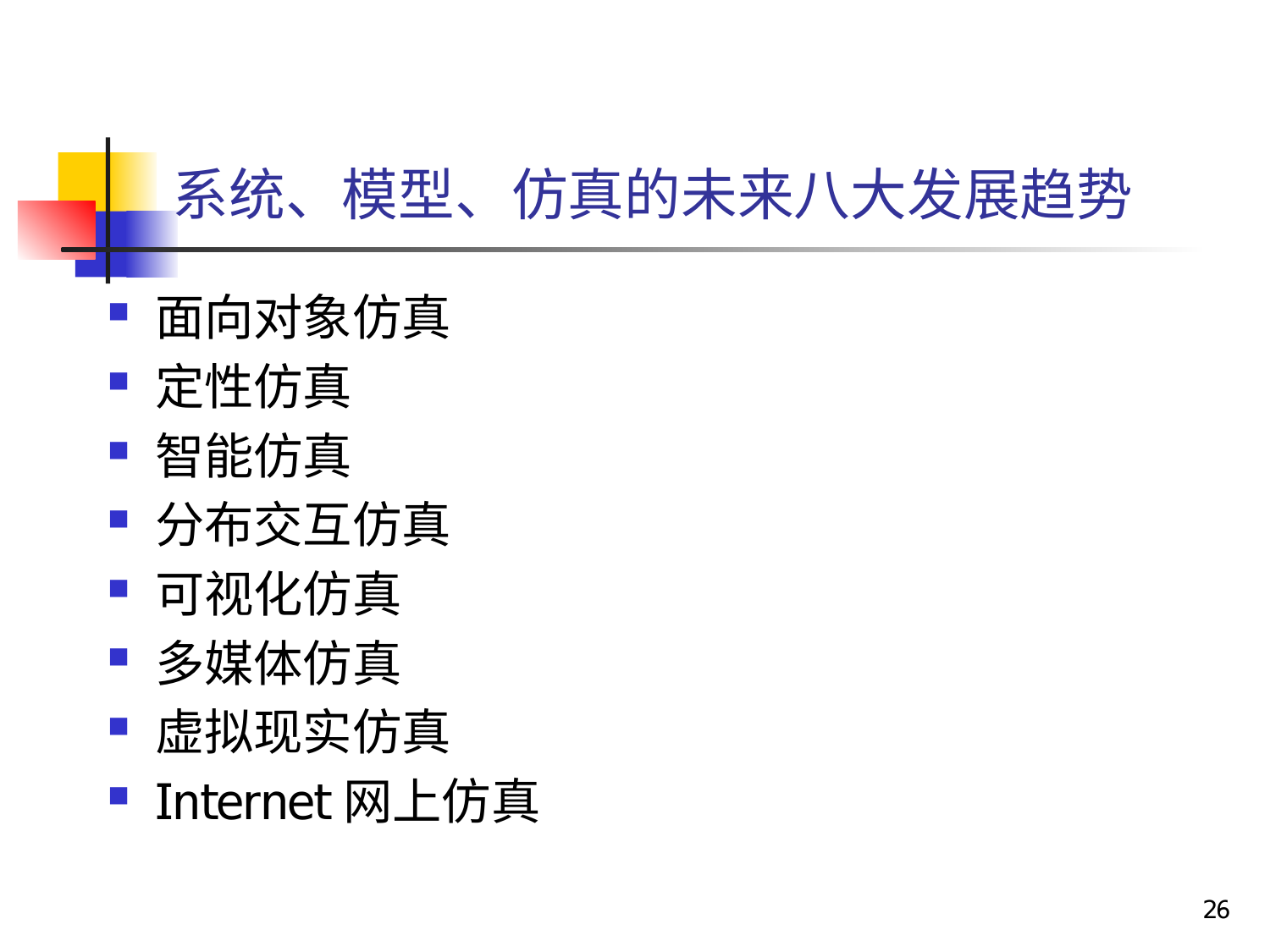

# 系统、模型、仿真的未来八大发展趋势
面向对象仿真
定性仿真
智能仿真
分布交互仿真
可视化仿真
多媒体仿真
虚拟现实仿真
Internet网上仿真
26